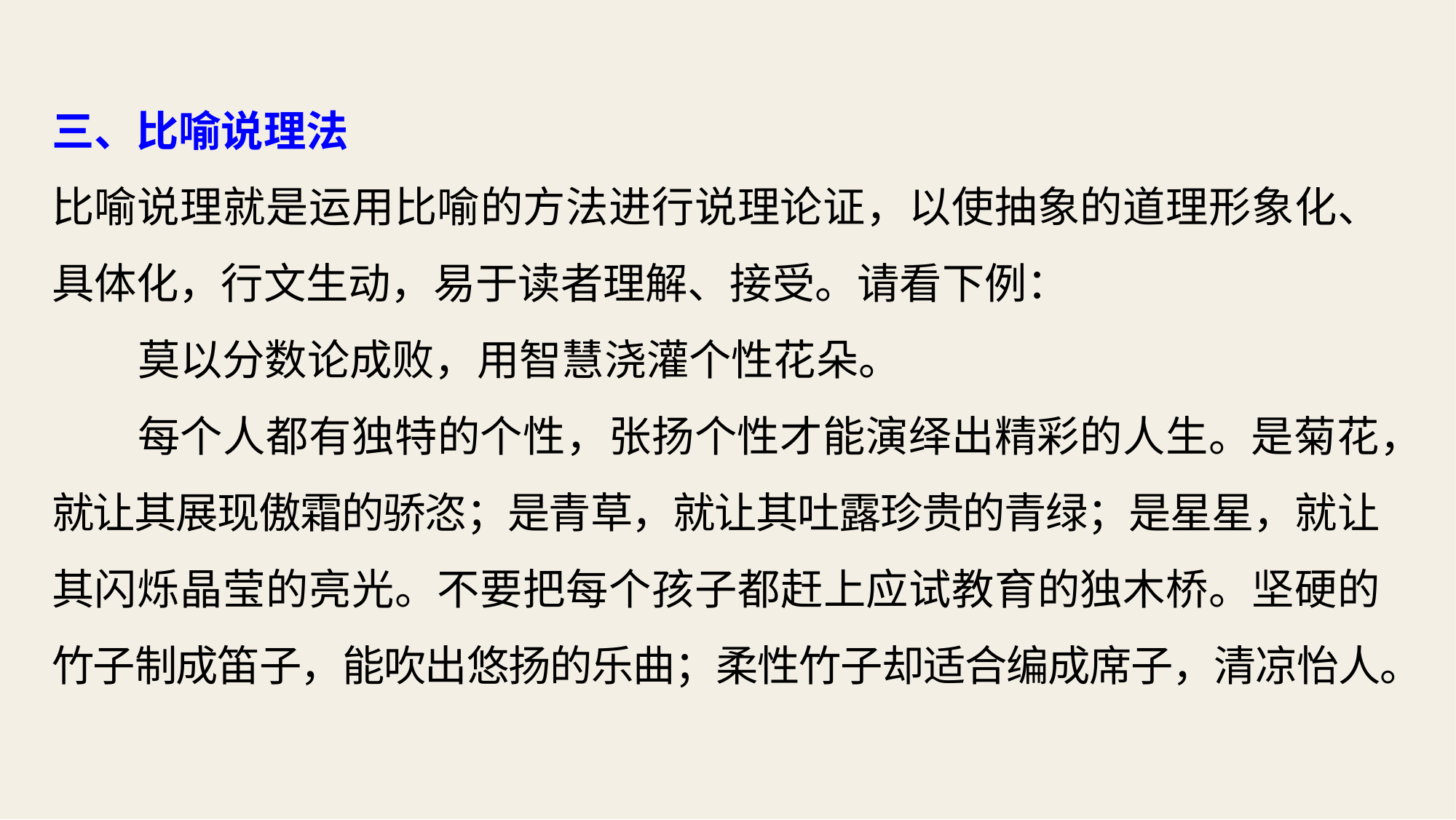

三、比喻说理法
比喻说理就是运用比喻的方法进行说理论证，以使抽象的道理形象化、具体化，行文生动，易于读者理解、接受。请看下例：
莫以分数论成败，用智慧浇灌个性花朵。
每个人都有独特的个性，张扬个性才能演绎出精彩的人生。是菊花，就让其展现傲霜的骄恣；是青草，就让其吐露珍贵的青绿；是星星，就让其闪烁晶莹的亮光。不要把每个孩子都赶上应试教育的独木桥。坚硬的竹子制成笛子，能吹出悠扬的乐曲；柔性竹子却适合编成席子，清凉怡人。